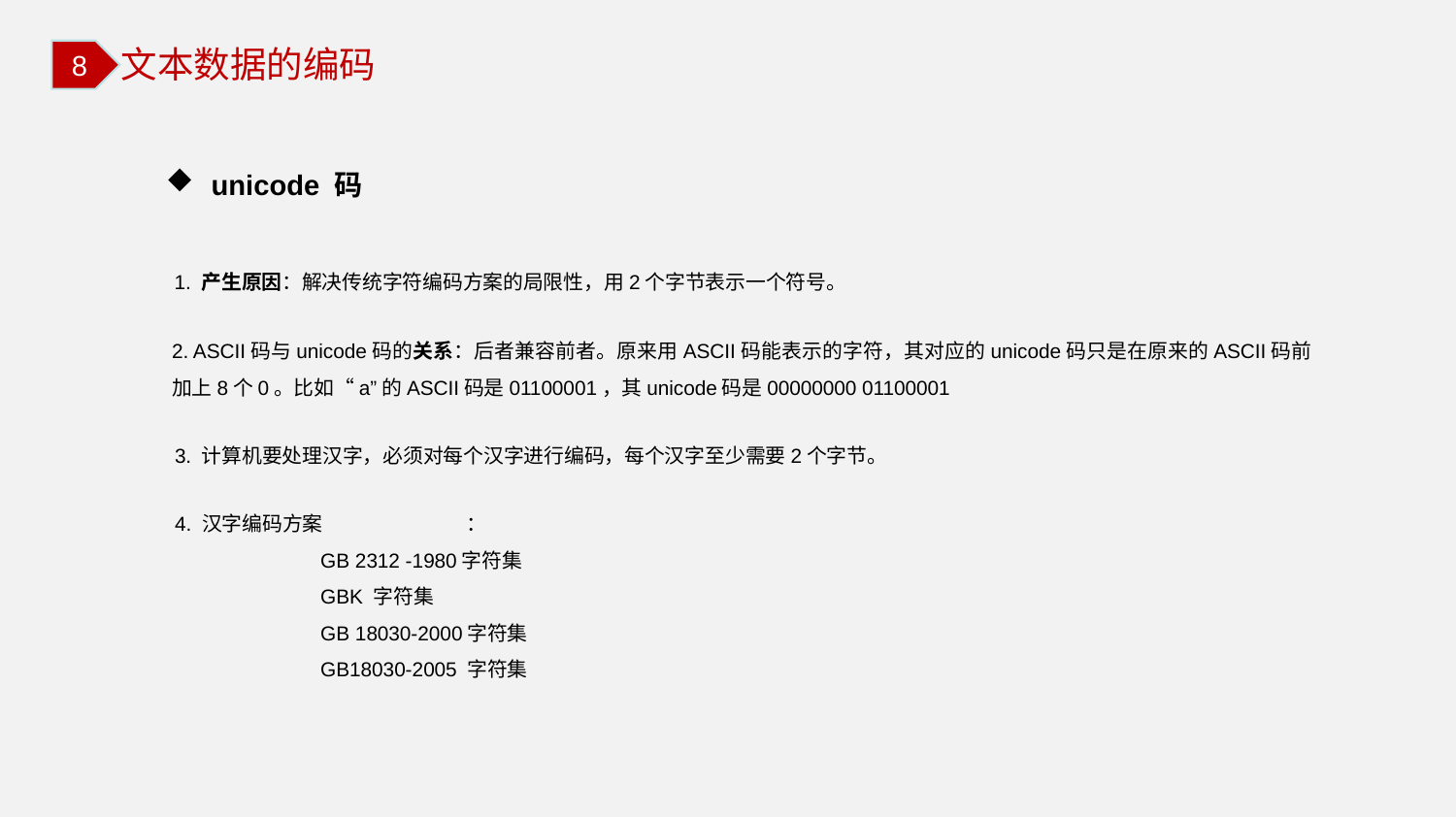

8
文本数据的编码
unicode 码
1. 产生原因：解决传统字符编码方案的局限性，用2个字节表示一个符号。
2. ASCII码与unicode码的关系：后者兼容前者。原来用ASCII码能表示的字符，其对应的unicode码只是在原来的ASCII码前加上8个0。比如“a”的ASCII码是01100001，其unicode码是00000000 01100001
3. 计算机要处理汉字，必须对每个汉字进行编码，每个汉字至少需要2个字节。
4. 汉字编码方案	：
	GB 2312 -1980字符集
	GBK 字符集
	GB 18030-2000字符集
	GB18030-2005 字符集